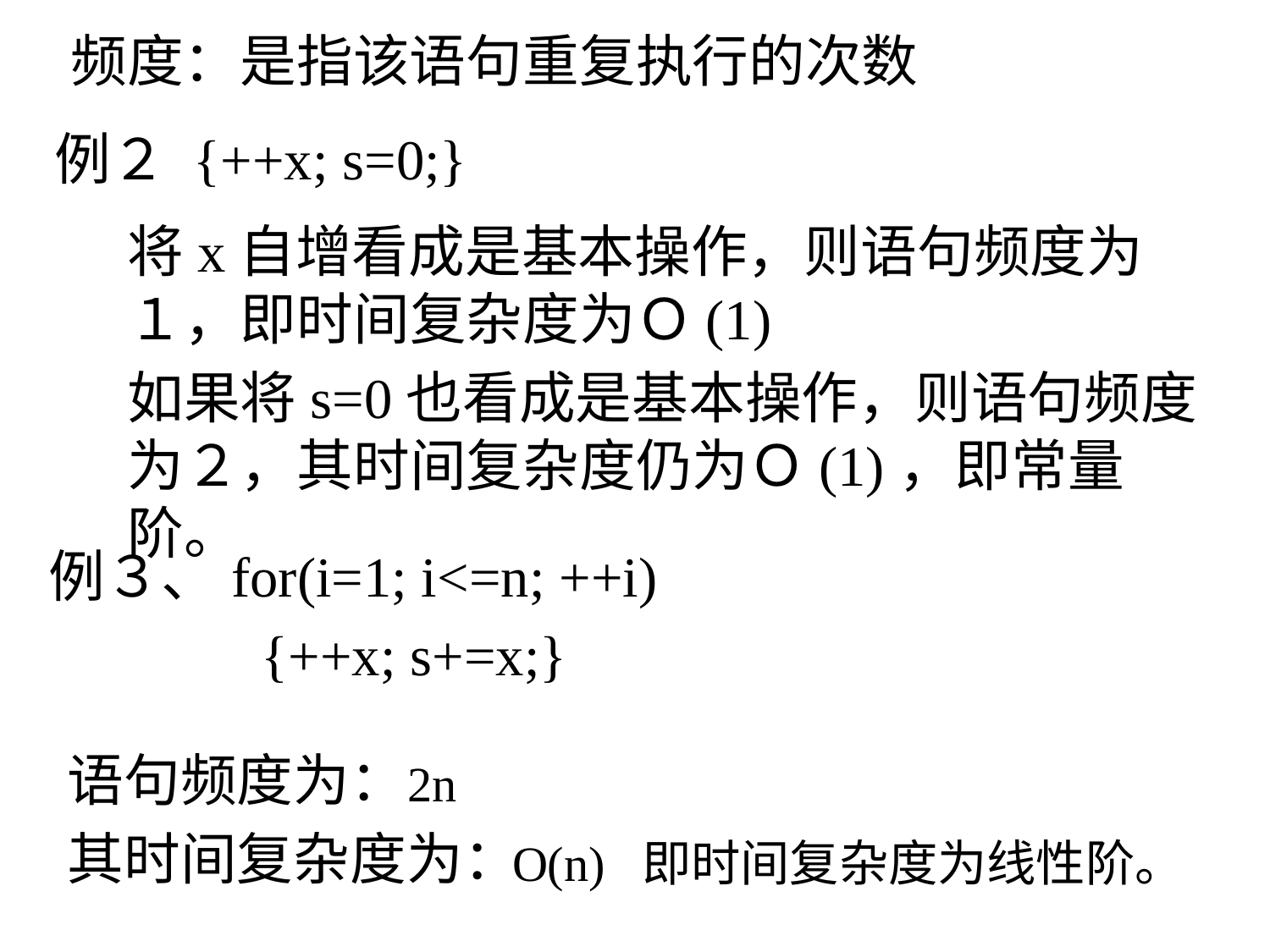

频度：是指该语句重复执行的次数
例２ {++x; s=0;}
将x自增看成是基本操作，则语句频度为１，即时间复杂度为Ｏ(1)
如果将s=0也看成是基本操作，则语句频度为２，其时间复杂度仍为Ｏ(1)，即常量阶。
例３、for(i=1; i<=n; ++i)
               {++x; s+=x;}
# 语句频度为：
其时间复杂度为：
2n
O(n)  即时间复杂度为线性阶。